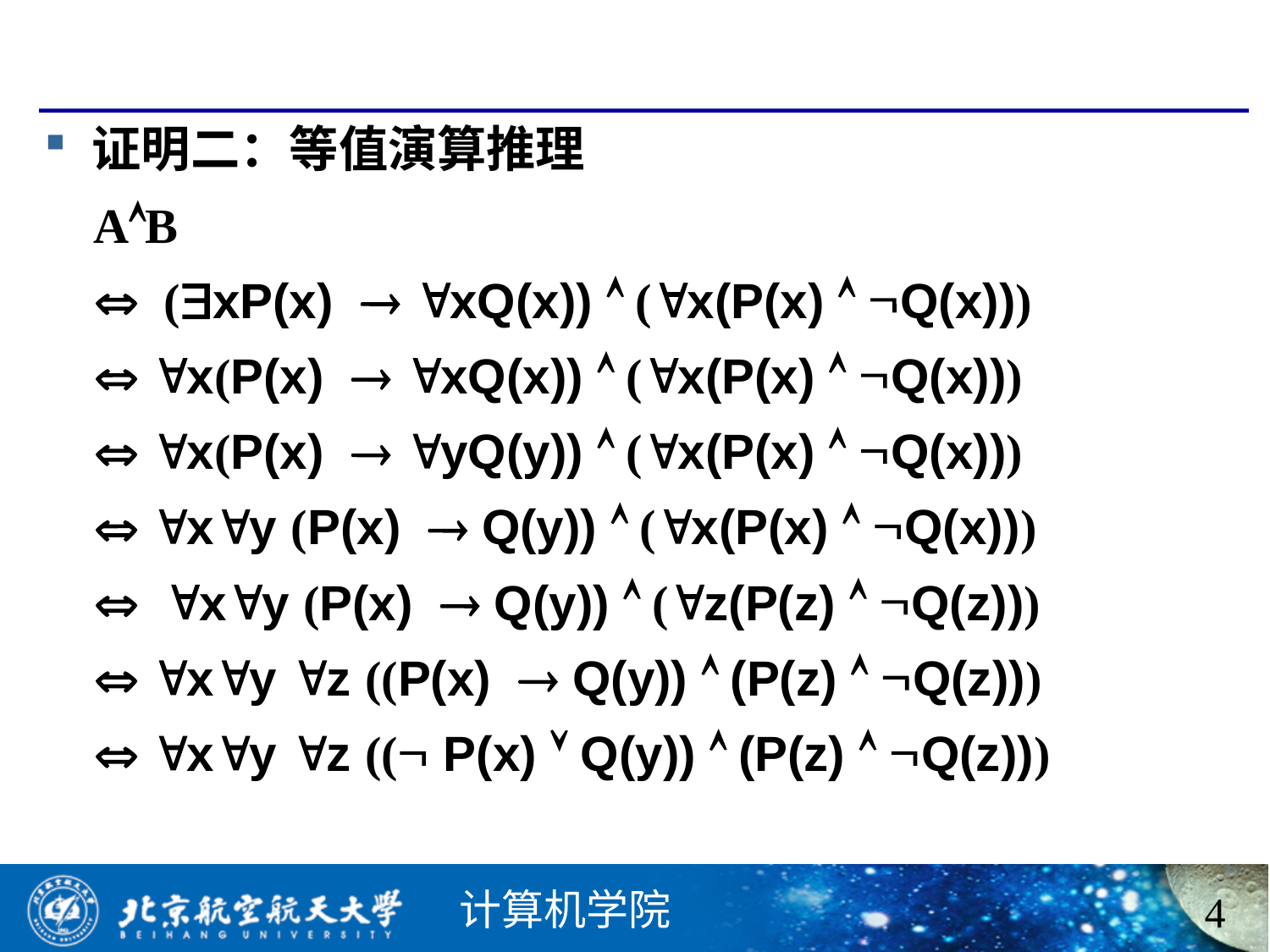

#
证明二：等值演算推理
    A∧B
    ⇔  (∃xP(x)  → ∀xQ(x)) ∧ (∀x(P(x) ∧ ¬Q(x)))
    ⇔ ∀x(P(x)  → ∀xQ(x)) ∧ (∀x(P(x) ∧ ¬Q(x)))
    ⇔ ∀x(P(x)  → ∀yQ(y)) ∧ (∀x(P(x) ∧ ¬Q(x)))
    ⇔ ∀x∀y (P(x)  → Q(y)) ∧ (∀x(P(x) ∧ ¬Q(x)))
    ⇔  ∀x∀y (P(x)  → Q(y)) ∧ (∀z(P(z) ∧ ¬Q(z)))
    ⇔ ∀x∀y ∀z ((P(x)  → Q(y)) ∧ (P(z) ∧ ¬Q(z)))
    ⇔ ∀x∀y ∀z ((¬ P(x) ∨ Q(y)) ∧ (P(z) ∧ ¬Q(z)))